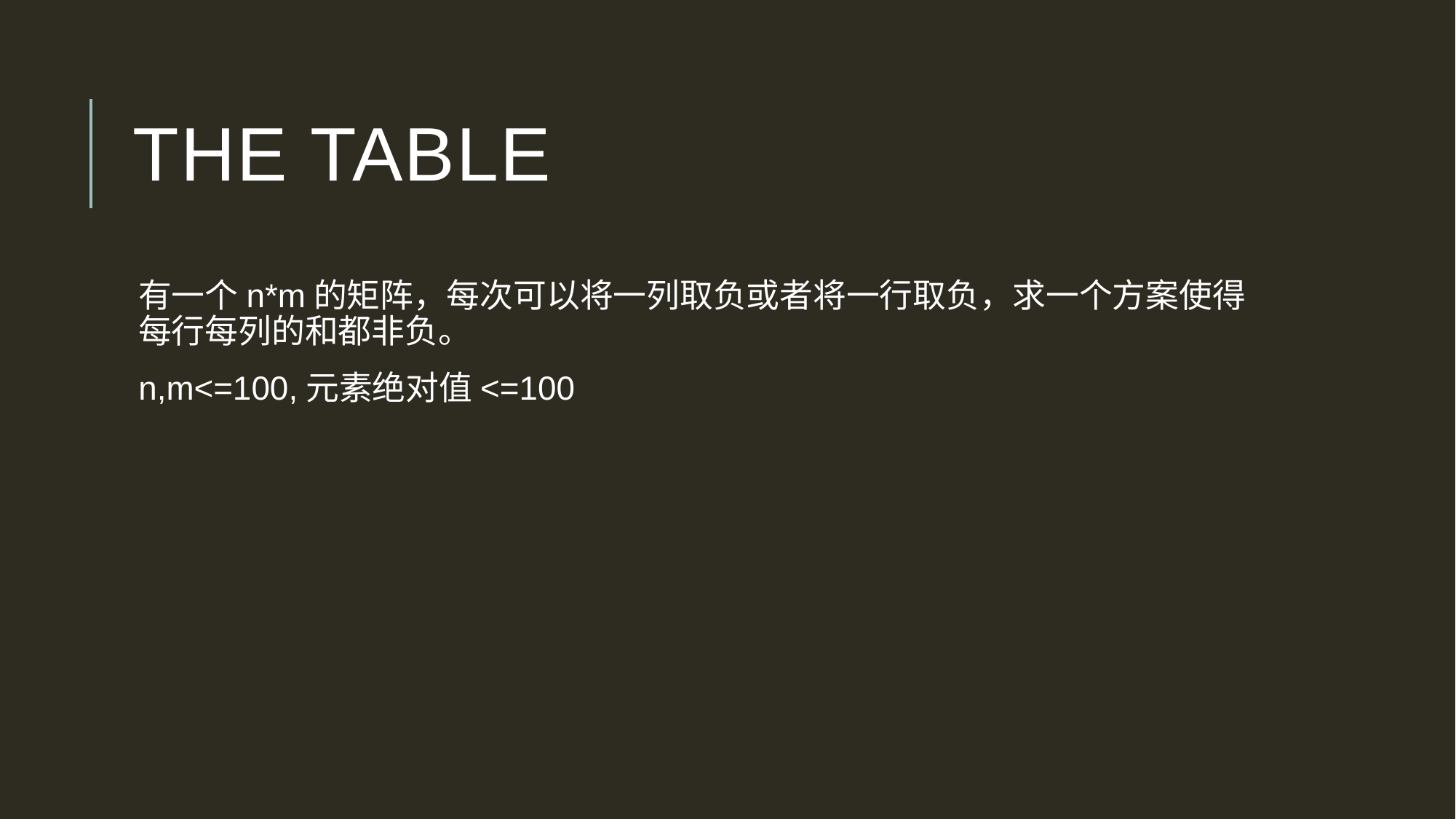

# The table
有一个n*m的矩阵，每次可以将一列取负或者将一行取负，求一个方案使得每行每列的和都非负。
n,m<=100,元素绝对值<=100